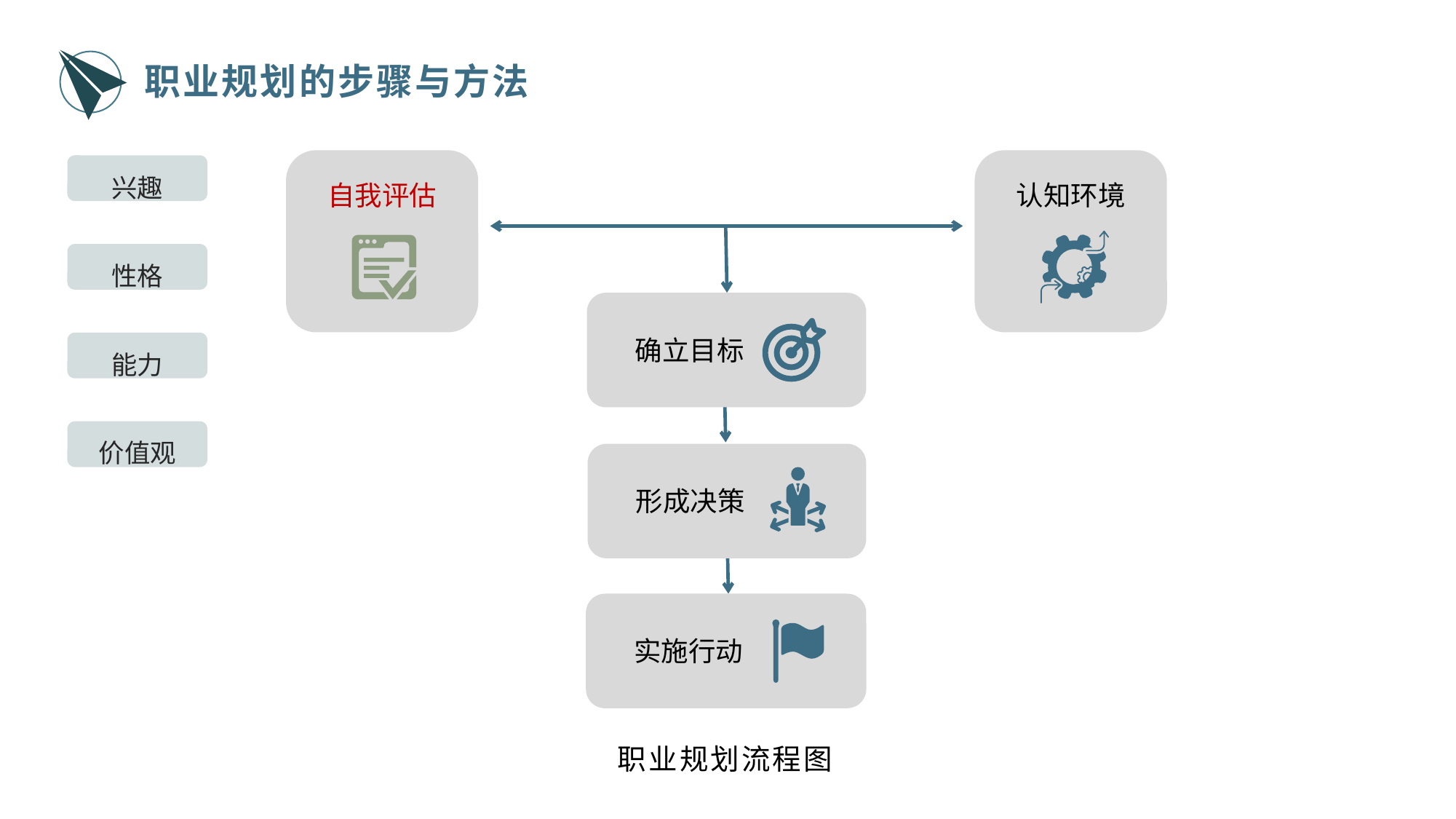

职业规划的步骤与方法
兴趣
性格
能力
价值观

自我评估

认知环境

确立目标

形成决策

实施行动
职业规划流程图